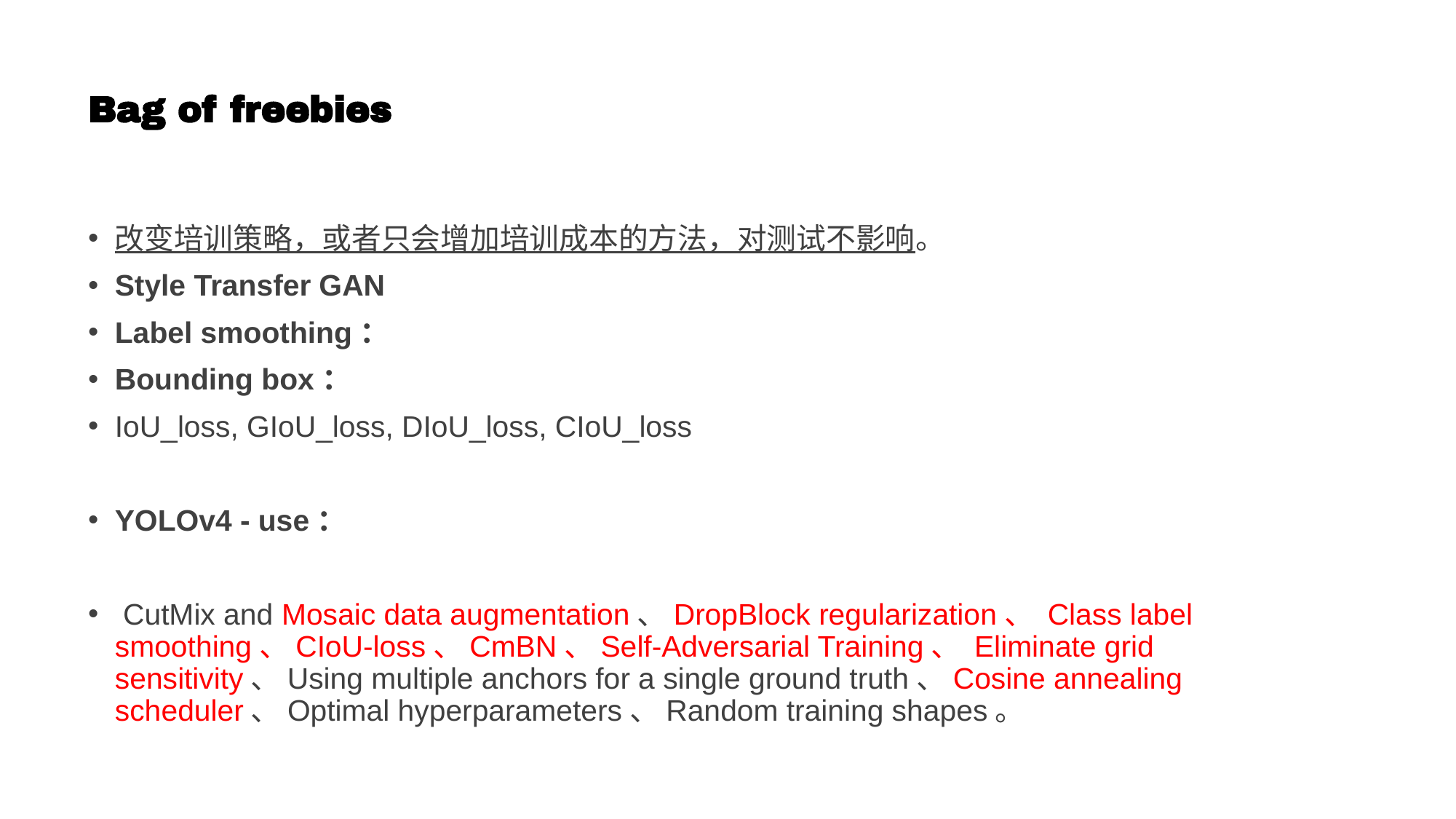

# Bag of freebies
改变培训策略，或者只会增加培训成本的方法，对测试不影响。
Style Transfer GAN
Label smoothing：
Bounding box：
IoU_loss, GIoU_loss, DIoU_loss, CIoU_loss

YOLOv4 - use：

​ CutMix and Mosaic data augmentation、DropBlock regularization、 Class label smoothing、CIoU-loss、CmBN、Self-Adversarial Training、 Eliminate grid sensitivity、Using multiple anchors for a single ground truth、Cosine annealing scheduler、Optimal hyperparameters、Random training shapes。